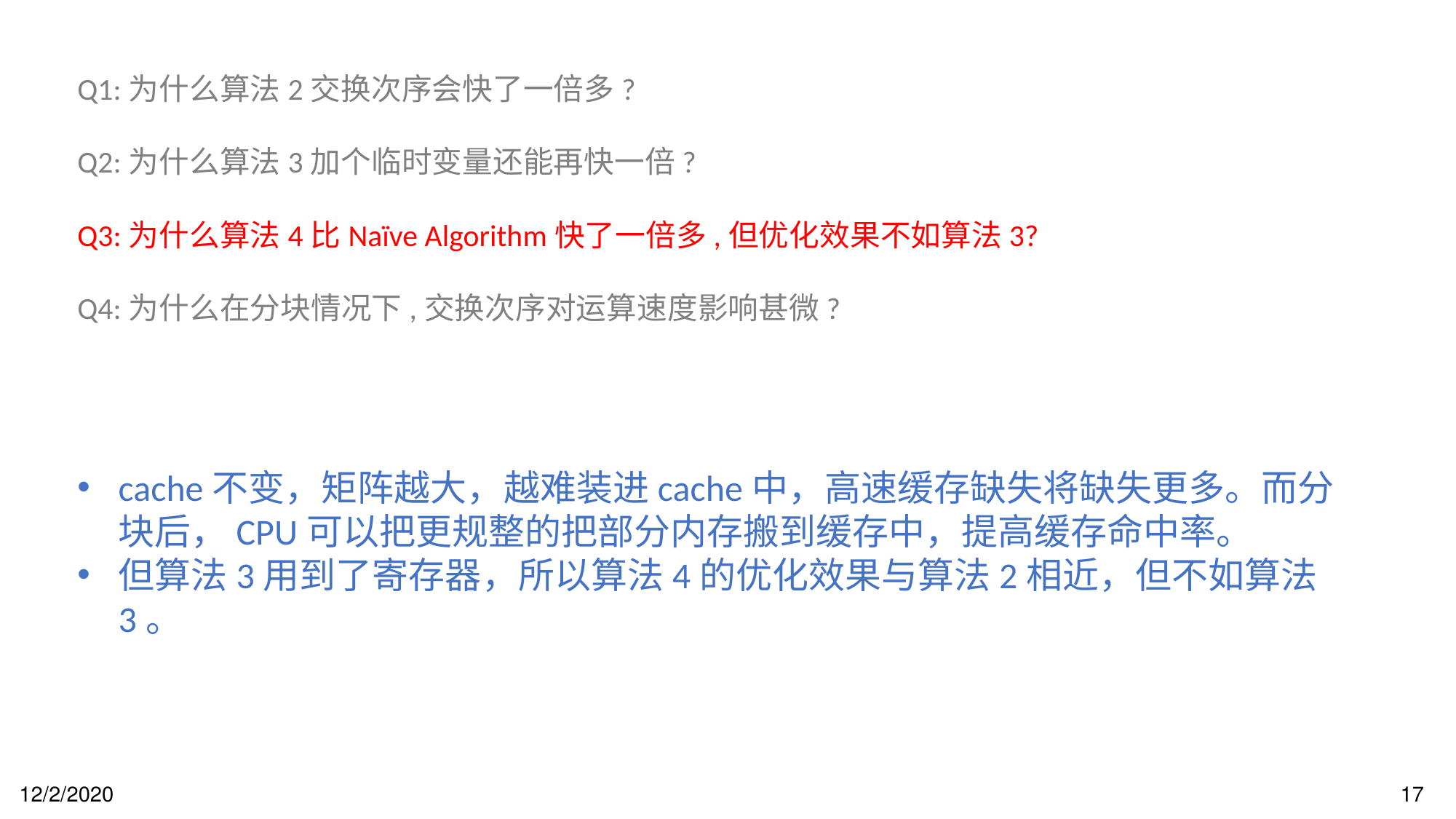

Q1:为什么算法2交换次序会快了一倍多?

Q2:为什么算法3加个临时变量还能再快一倍?

Q3:为什么算法4比Naïve Algorithm快了一倍多,但优化效果不如算法3?

Q4:为什么在分块情况下,交换次序对运算速度影响甚微?

cache不变，矩阵越大，越难装进cache中，高速缓存缺失将缺失更多。而分块后，CPU可以把更规整的把部分内存搬到缓存中，提高缓存命中率。
但算法3用到了寄存器，所以算法4的优化效果与算法2相近，但不如算法3。
12/2/2020
17